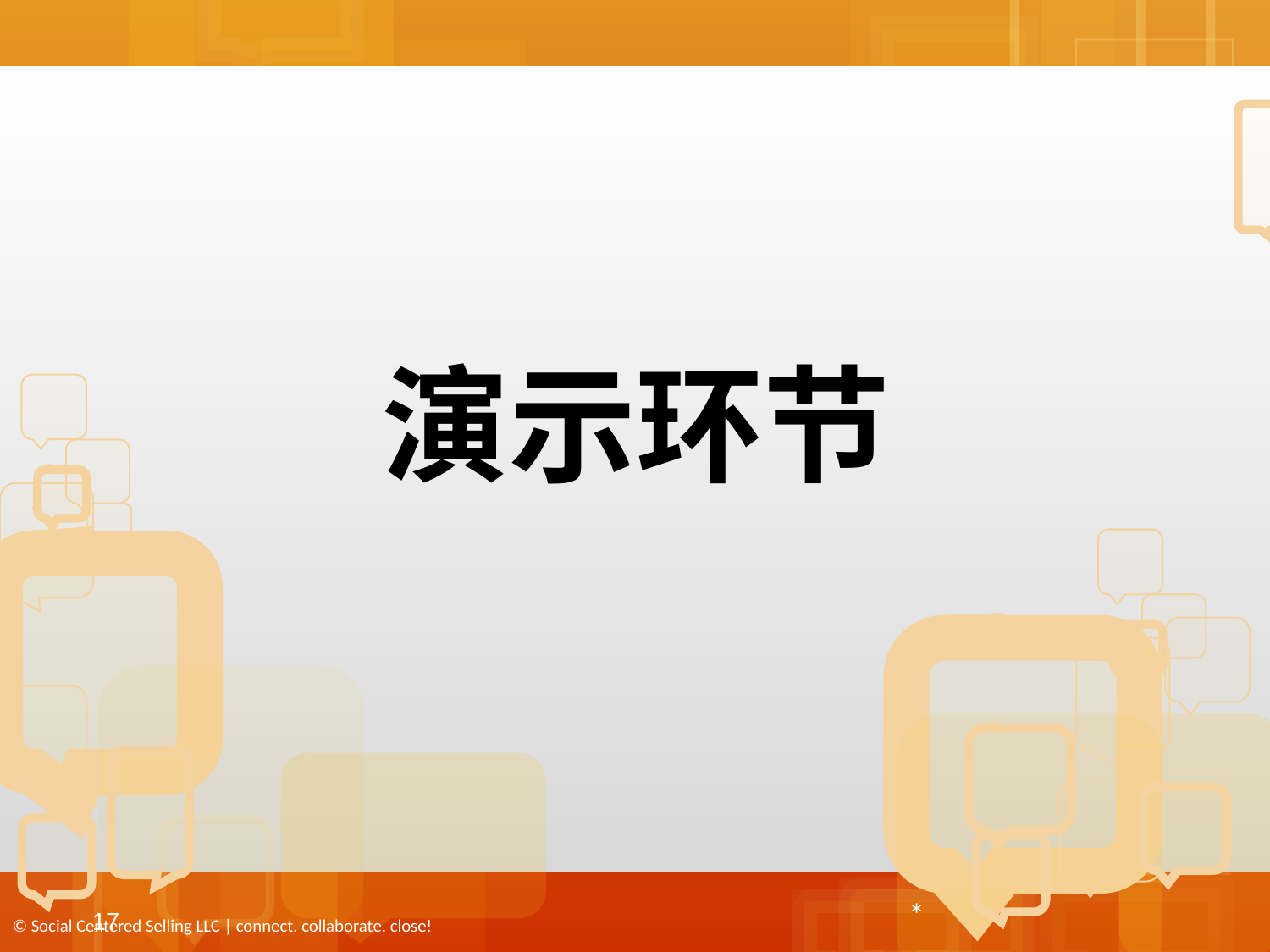

# 演示环节

© Social Centered Selling LLC | connect. collaborate. close!
17
*